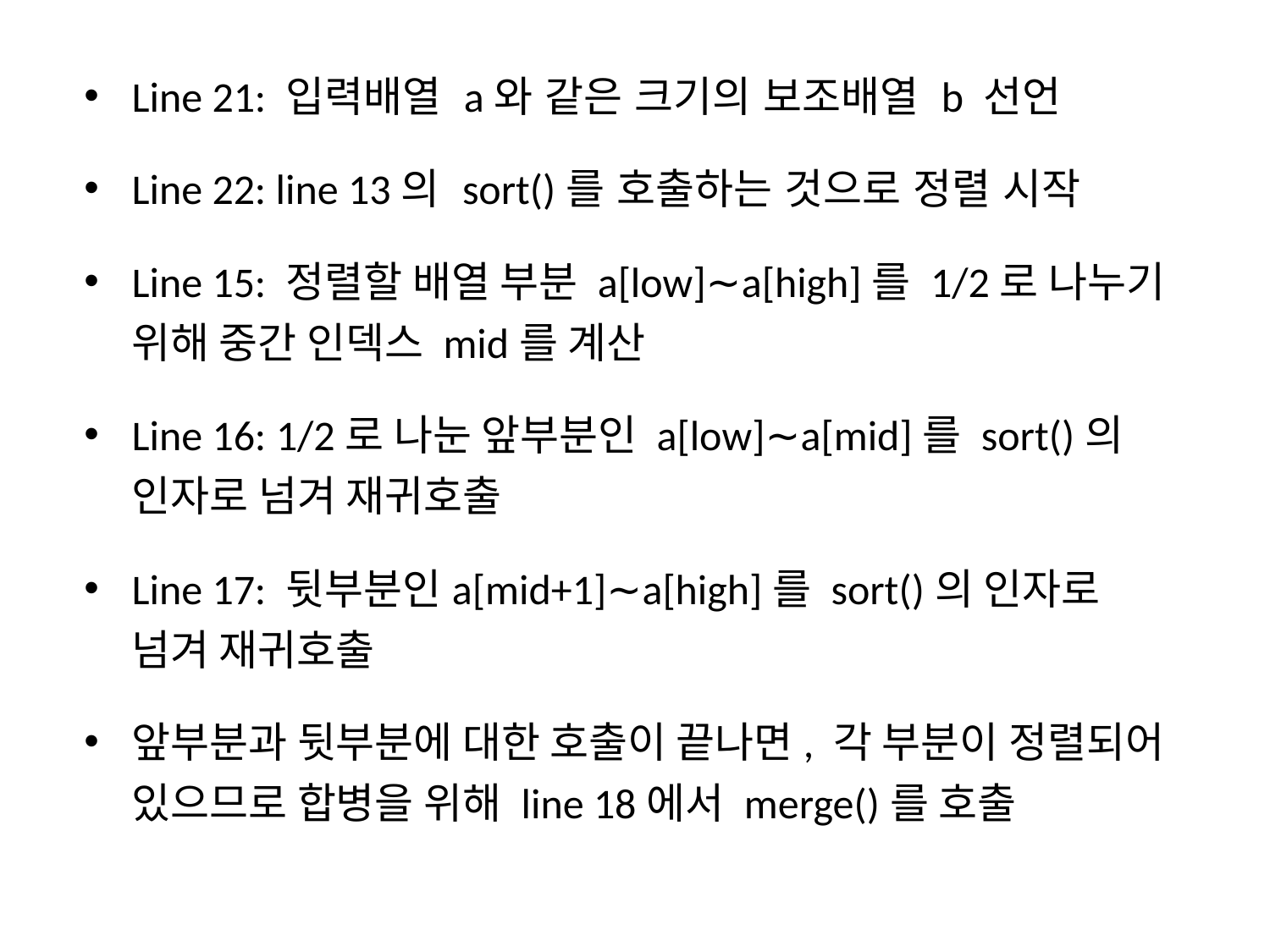

Line 21: 입력배열 a와 같은 크기의 보조배열 b 선언
Line 22: line 13의 sort()를 호출하는 것으로 정렬 시작
Line 15: 정렬할 배열 부분 a[low]∼a[high]를 1/2로 나누기 위해 중간 인덱스 mid를 계산
Line 16: 1/2로 나눈 앞부분인 a[low]∼a[mid]를 sort()의 인자로 넘겨 재귀호출
Line 17: 뒷부분인a[mid+1]∼a[high]를 sort()의 인자로 넘겨 재귀호출
앞부분과 뒷부분에 대한 호출이 끝나면, 각 부분이 정렬되어 있으므로 합병을 위해 line 18에서 merge()를 호출